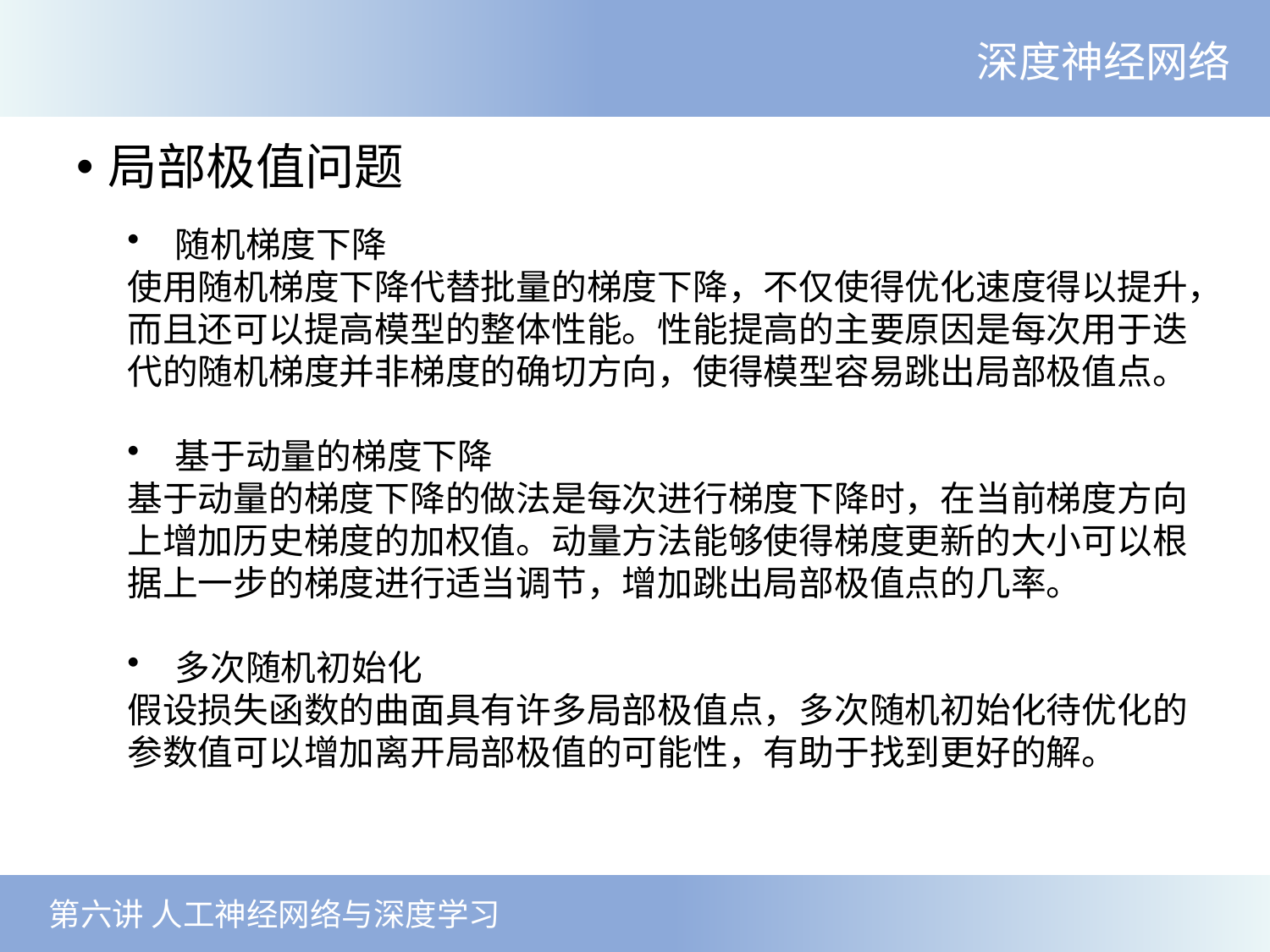

深度神经网络
局部极值问题
随机梯度下降
使用随机梯度下降代替批量的梯度下降，不仅使得优化速度得以提升，而且还可以提高模型的整体性能。性能提高的主要原因是每次用于迭代的随机梯度并非梯度的确切方向，使得模型容易跳出局部极值点。

基于动量的梯度下降
基于动量的梯度下降的做法是每次进行梯度下降时，在当前梯度方向上增加历史梯度的加权值。动量方法能够使得梯度更新的大小可以根据上一步的梯度进行适当调节，增加跳出局部极值点的几率。

多次随机初始化
假设损失函数的曲面具有许多局部极值点，多次随机初始化待优化的参数值可以增加离开局部极值的可能性，有助于找到更好的解。
    第六讲 人工神经网络与深度学习